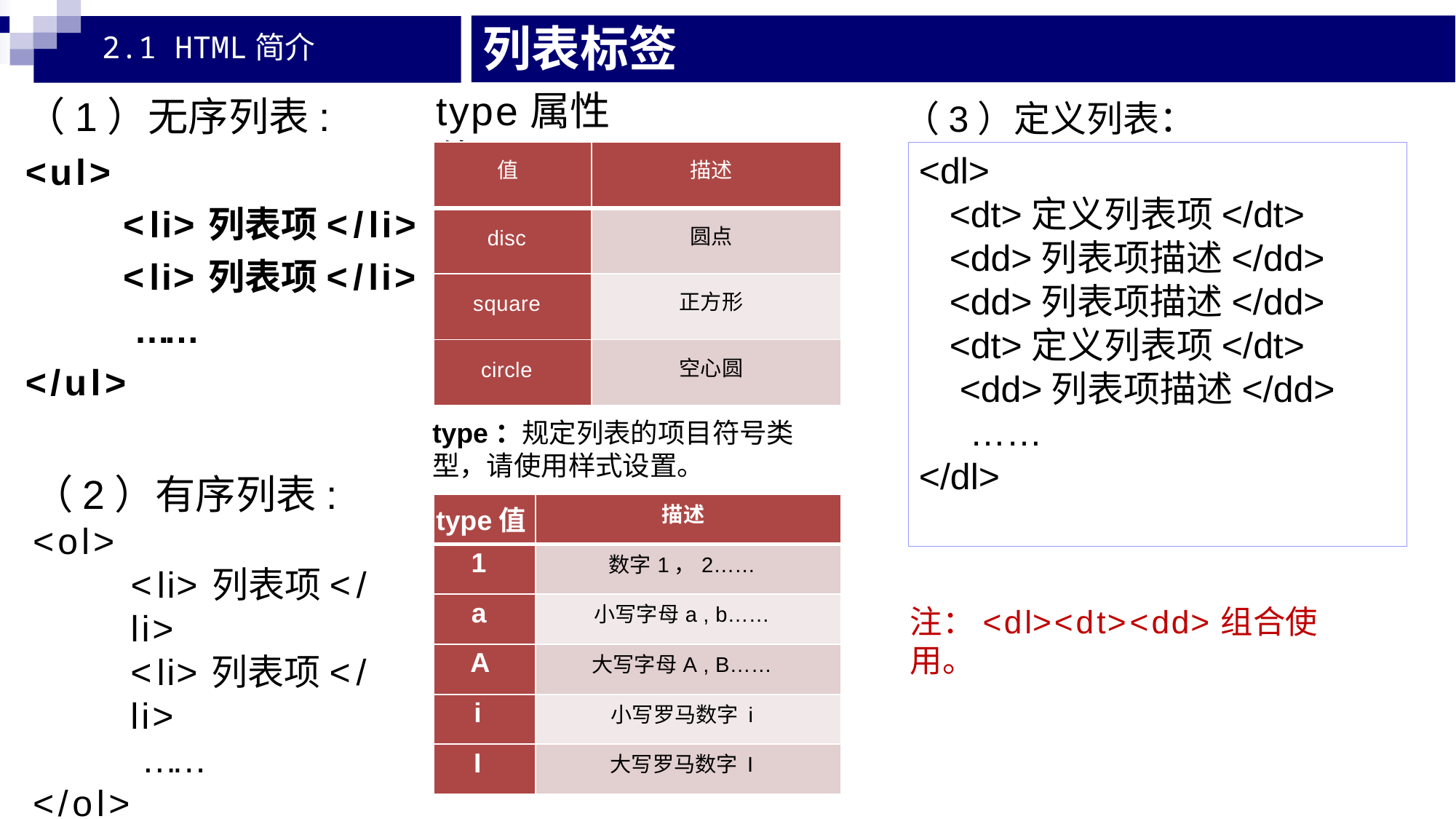

# 列表标签
2.1 HTML简介
（1）无序列表:
<ul>
<li>列表项</li>
<li>列表项</li>
……
</ul>
type属性值：
（3）定义列表：
| 值 | 描述 |
| --- | --- |
| disc | 圆点 |
| square | 正方形 |
| circle | 空心圆 |
<dl>
   <dt>定义列表项</dt>
   <dd>列表项描述</dd>
   <dd>列表项描述</dd>
   <dt>定义列表项</dt>
    <dd>列表项描述</dd>
     ……
</dl>

type：规定列表的项目符号类型，请使用样式设置。
（2）有序列表:
<ol>
<li>列表项</li>
<li>列表项</li>
……
</ol>
|  | 描述 |
| --- | --- |
| 1 | 数字1，2…… |
| a | 小写字母a , b…… |
| A | 大写字母A , B…… |
| i | 小写罗马数字i |
| I | 大写罗马数字I |
type值
注：<dl><dt><dd>组合使用。
注：规定列表的项目符号类型，请使用样式设置。